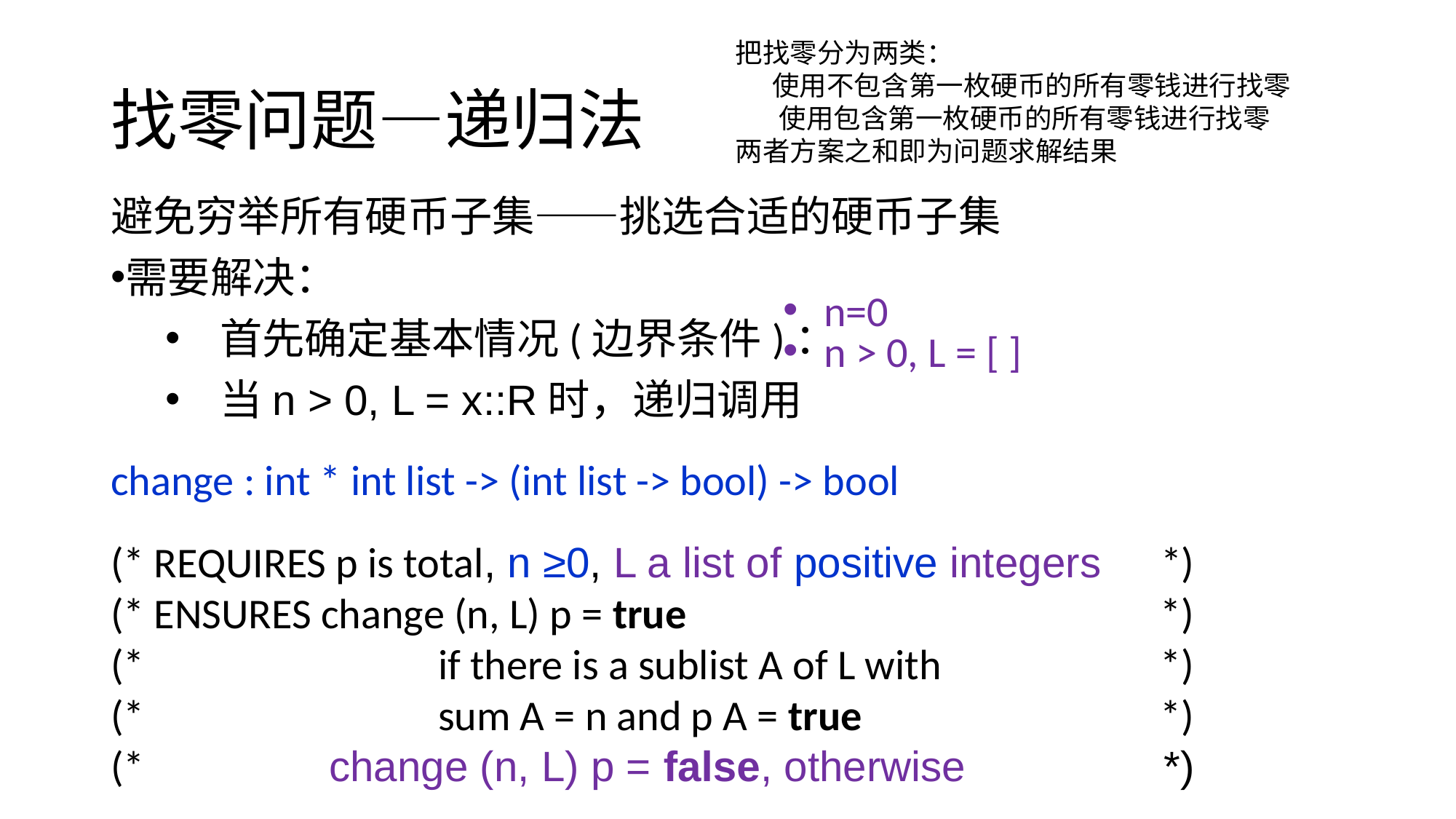

把找零分为两类：
      使用不包含第一枚硬币的所有零钱进行找零
      使用包含第一枚硬币的所有零钱进行找零
两者方案之和即为问题求解结果
# 找零问题—递归法
避免穷举所有硬币子集——挑选合适的硬币子集
需要解决：
首先确定基本情况(边界条件)：
当n > 0, L = x::R时，递归调用
n=0
n > 0, L = [ ]
change : int * int list -> (int list -> bool) -> bool
(* REQUIRES p is total, n ≥0, L a list of positive integers     *)
(* ENSURES change (n, L) p = true				       *)
(* 			if there is a sublist A of L with		       *)
(* 			sum A = n and p A = true			       *)
(* 		change (n, L) p = false, otherwise		      *)